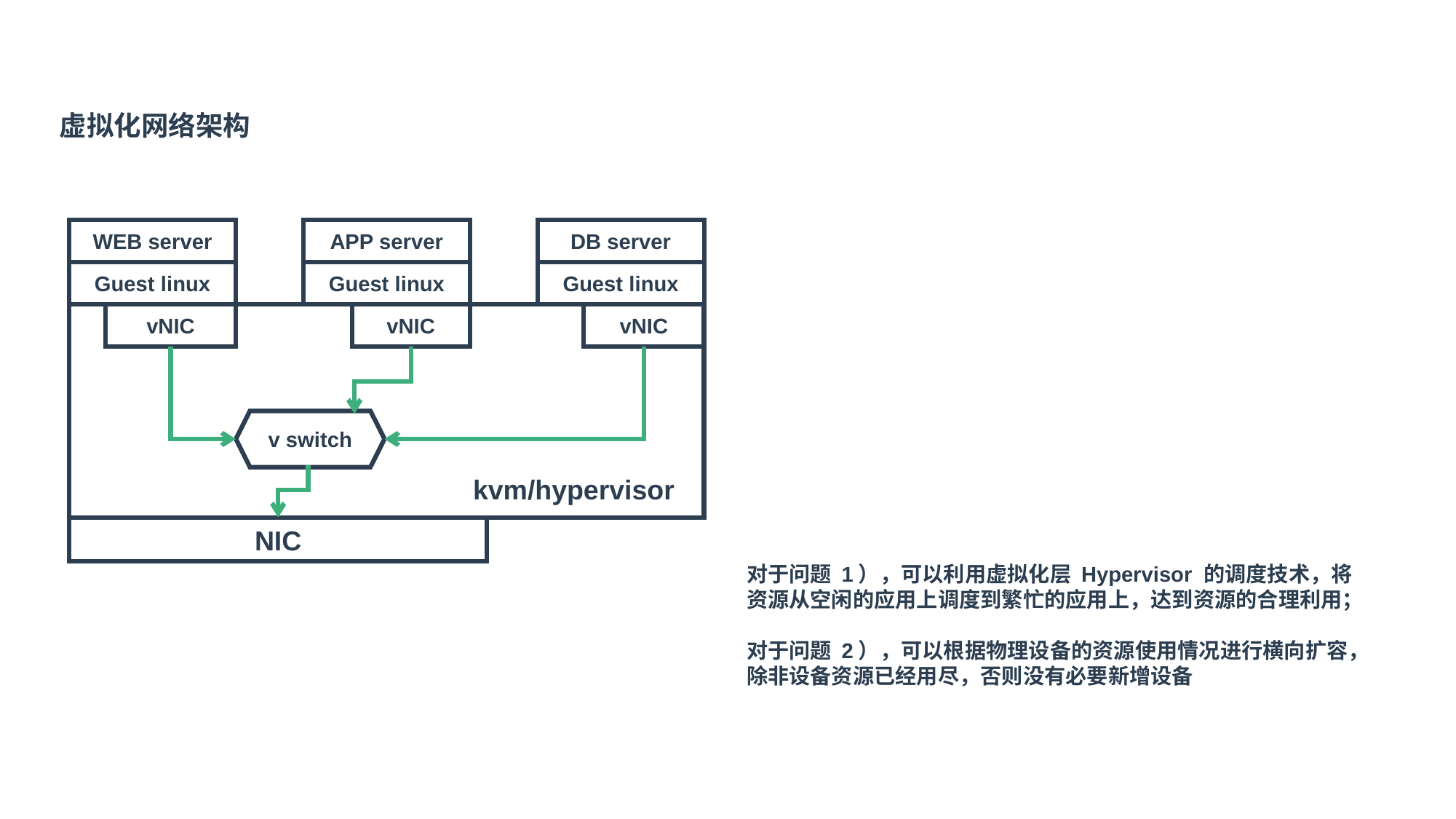

虚拟化网络架构
WEB server
APP server
DB server
Guest linux
Guest linux
Guest linux

vNIC
vNIC
vNIC
v switch
kvm/hypervisor
NIC
对于问题 1），可以利用虚拟化层 Hypervisor 的调度技术，将资源从空闲的应用上调度到繁忙的应用上，达到资源的合理利用；

对于问题 2），可以根据物理设备的资源使用情况进行横向扩容，除非设备资源已经用尽，否则没有必要新增设备